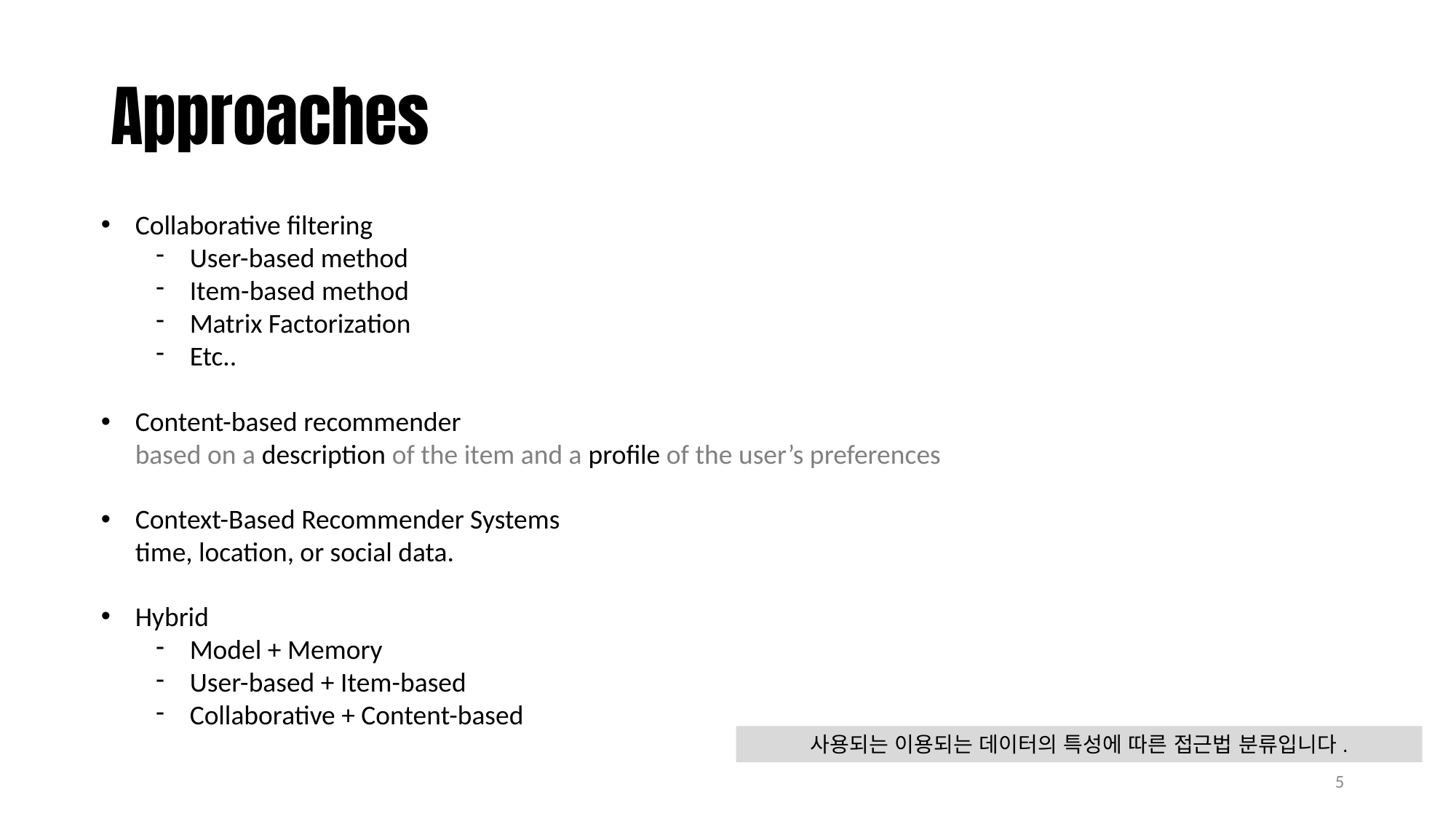

# Approaches
Collaborative filtering
User-based method
Item-based method
Matrix Factorization
Etc..
Content-based recommender
based on a description of the item and a profile of the user’s preferences
Context-Based Recommender Systems
time, location, or social data.
Hybrid
Model + Memory
User-based + Item-based
Collaborative + Content-based
사용되는 이용되는 데이터의 특성에 따른 접근법 분류입니다.
5